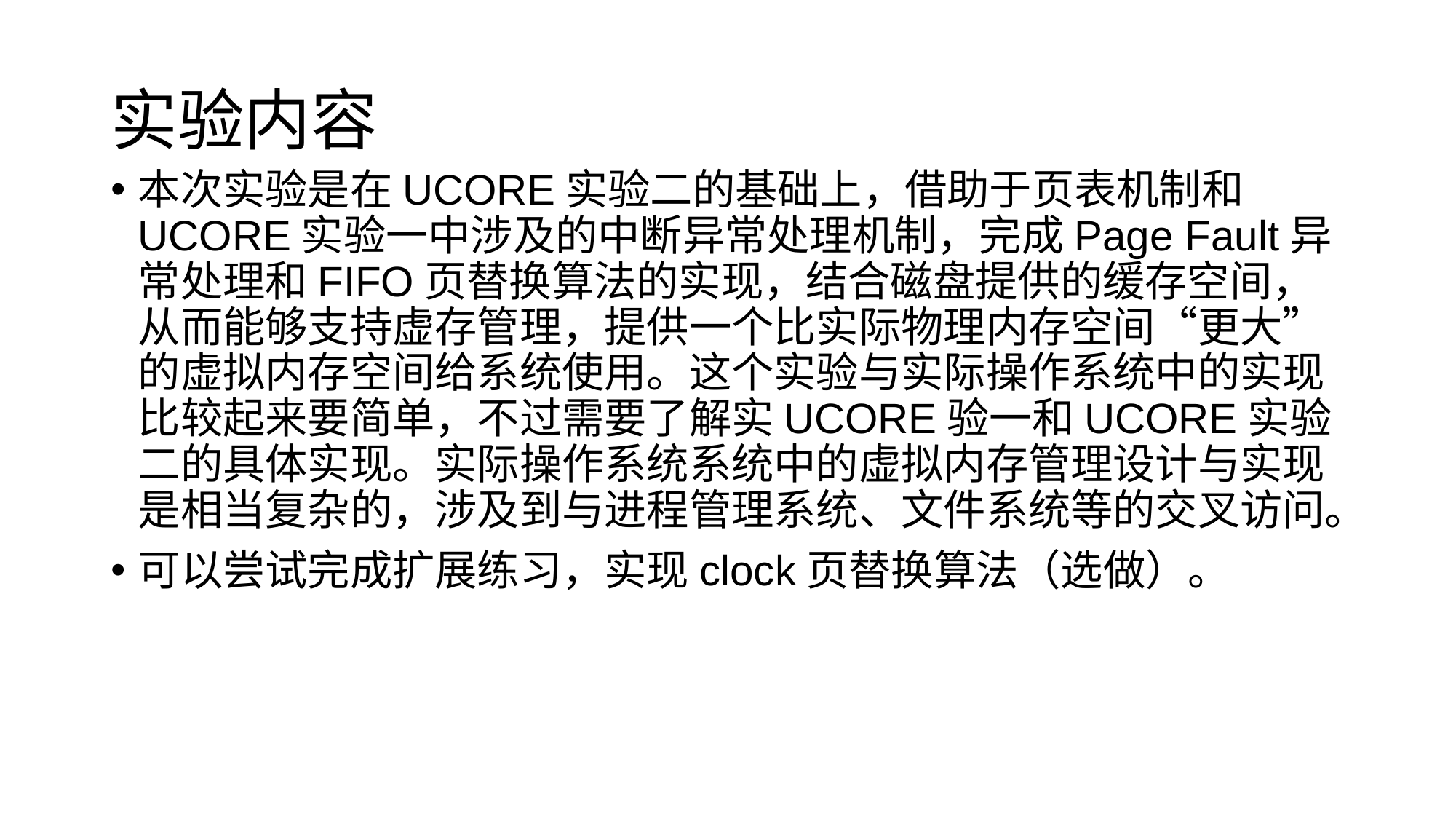

# 实验内容
本次实验是在UCORE实验二的基础上，借助于页表机制和UCORE实验一中涉及的中断异常处理机制，完成Page Fault异常处理和FIFO页替换算法的实现，结合磁盘提供的缓存空间，从而能够支持虚存管理，提供一个比实际物理内存空间“更大”的虚拟内存空间给系统使用。这个实验与实际操作系统中的实现比较起来要简单，不过需要了解实UCORE验一和UCORE实验二的具体实现。实际操作系统系统中的虚拟内存管理设计与实现是相当复杂的，涉及到与进程管理系统、文件系统等的交叉访问。
可以尝试完成扩展练习，实现clock页替换算法（选做）。